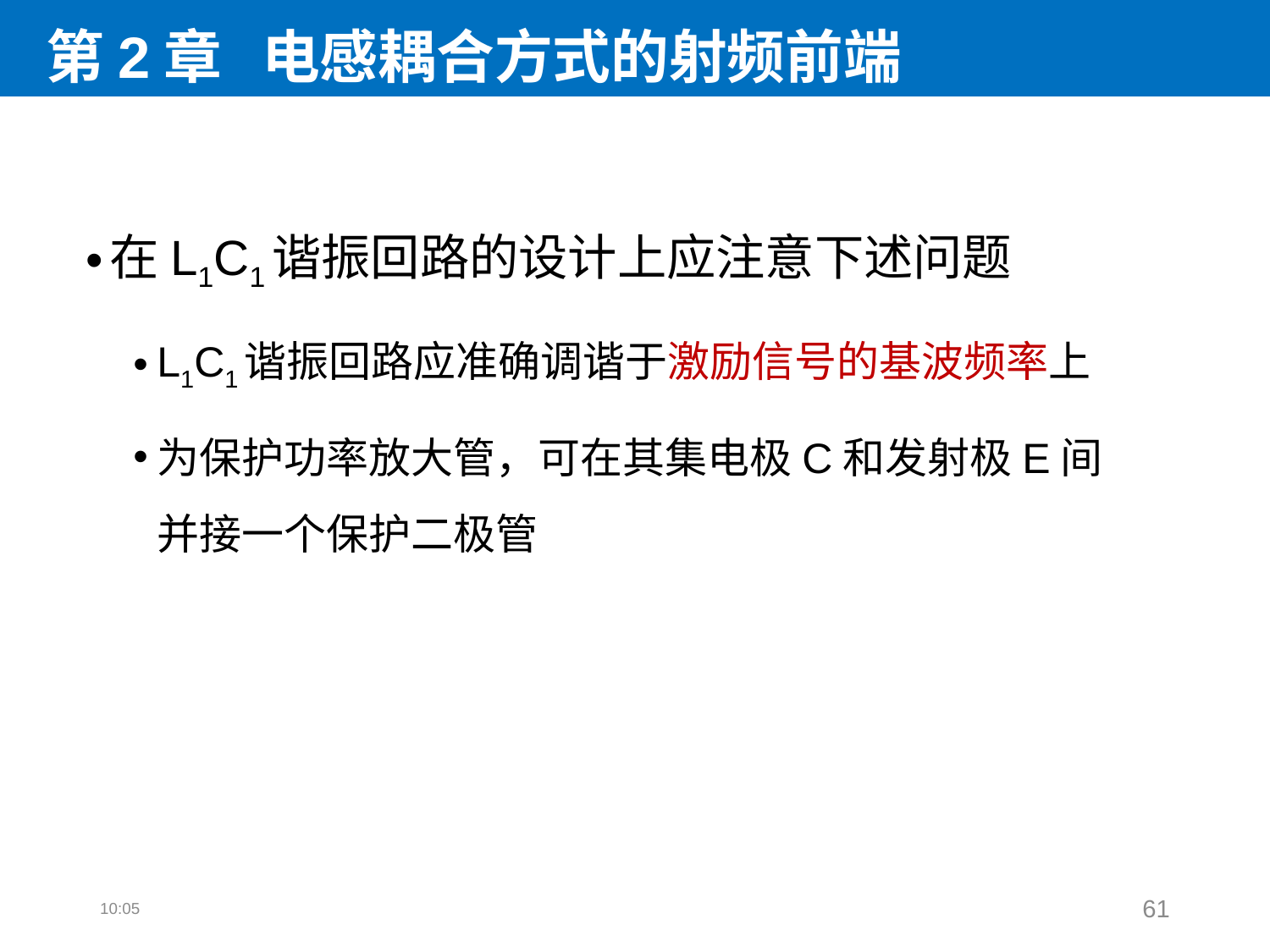

# 第2章   电感耦合方式的射频前端
在L1C1谐振回路的设计上应注意下述问题
L1C1谐振回路应准确调谐于激励信号的基波频率上
为保护功率放大管，可在其集电极C和发射极E间并接一个保护二极管

10:05
61